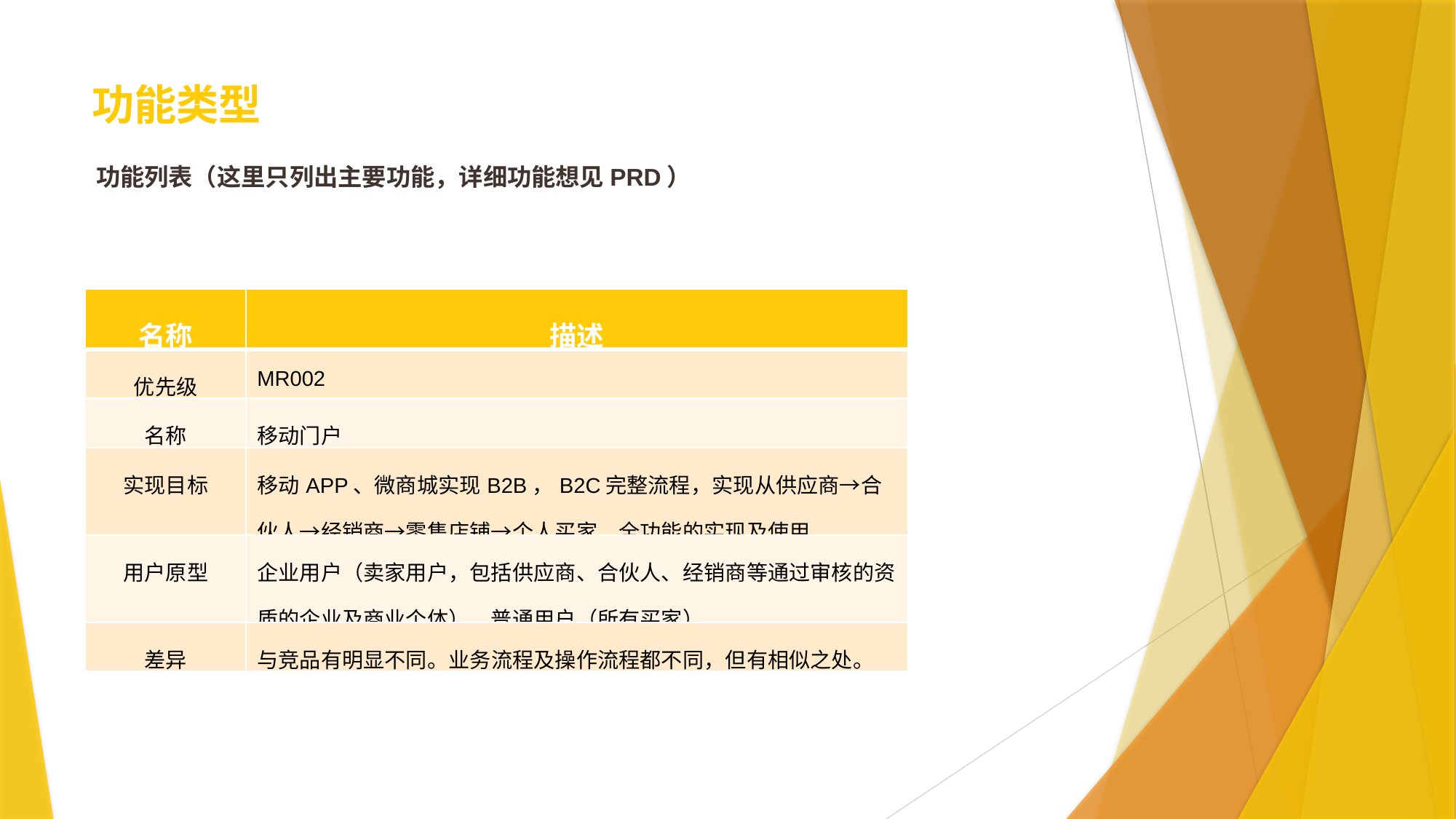

# 功能类型
功能列表（这里只列出主要功能，详细功能想见PRD）
| 名称 | 描述 |
| --- | --- |
| 优先级 | MR002 |
| 名称 | 移动门户 |
| 实现目标 | 移动APP、微商城实现B2B，B2C完整流程，实现从供应商→合伙人→经销商→零售店铺→个人买家，全功能的实现及使用。 |
| 用户原型 | 企业用户（卖家用户，包括供应商、合伙人、经销商等通过审核的资质的企业及商业个体）、普通用户（所有买家） |
| 差异 | 与竞品有明显不同。业务流程及操作流程都不同，但有相似之处。 |